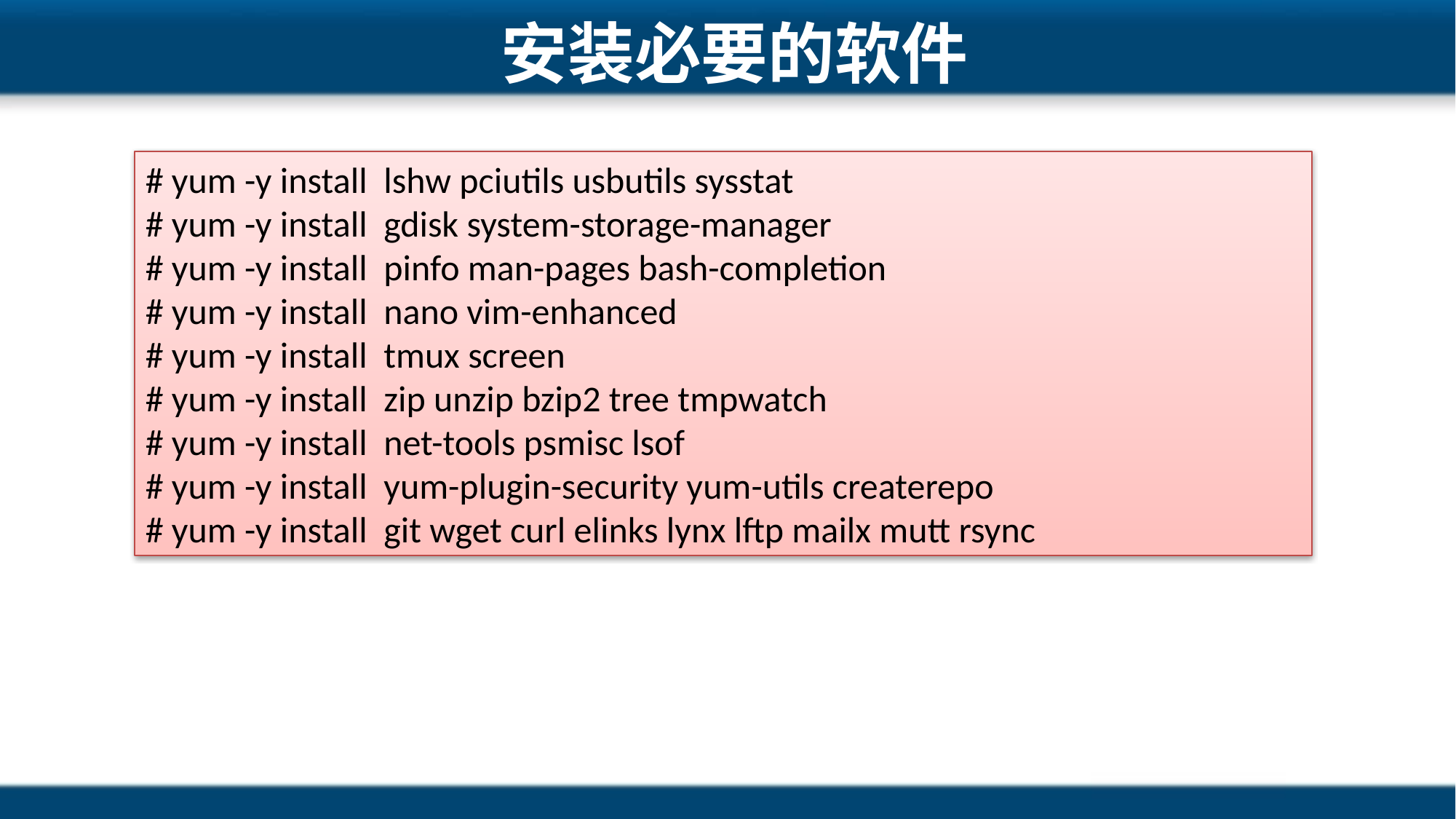

# 安装必要的软件
# yum -y install  lshw pciutils usbutils sysstat
# yum -y install  gdisk system-storage-manager
# yum -y install  pinfo man-pages bash-completion
# yum -y install  nano vim-enhanced
# yum -y install  tmux screen
# yum -y install  zip unzip bzip2 tree tmpwatch
# yum -y install  net-tools psmisc lsof
# yum -y install  yum-plugin-security yum-utils createrepo
# yum -y install  git wget curl elinks lynx lftp mailx mutt rsync